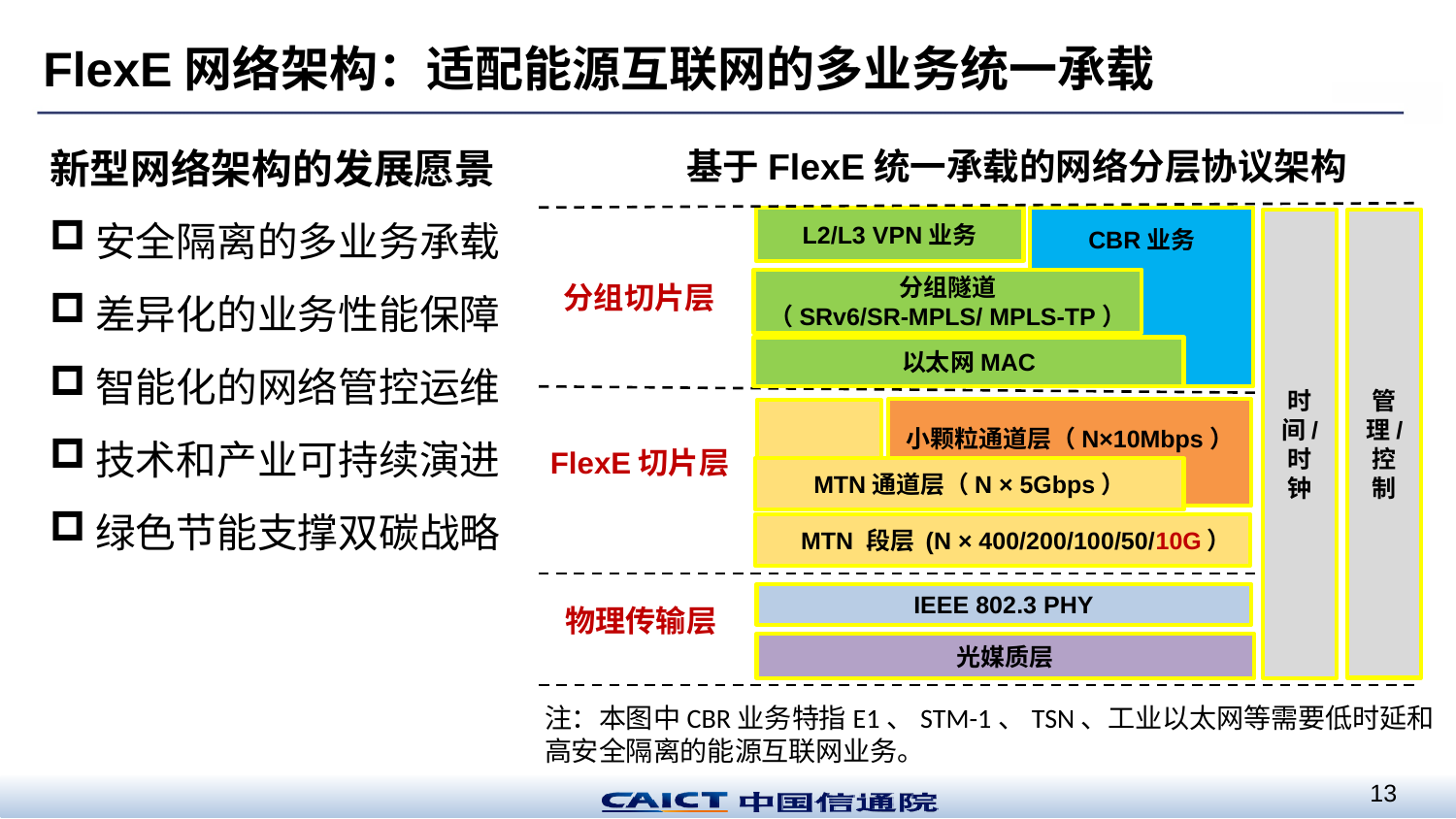

FlexE网络架构：适配能源互联网的多业务统一承载
新型网络架构的发展愿景
安全隔离的多业务承载
差异化的业务性能保障
智能化的网络管控运维
技术和产业可持续演进
绿色节能支撑双碳战略
基于FlexE统一承载的网络分层协议架构
CBR业务

L2/L3 VPN业务
管理/
控制
时间/
时钟
分组隧道
（SRv6/SR-MPLS/ MPLS-TP）
分组切片层
以太网MAC
小颗粒通道层（N×10Mbps）

FlexE切片层
MTN通道层（N × 5Gbps）
    MTN 段层 (N × 400/200/100/50/10G）
IEEE 802.3 PHY
物理传输层
光媒质层
注：本图中CBR业务特指E1、STM-1、TSN、工业以太网等需要低时延和高安全隔离的能源互联网业务。